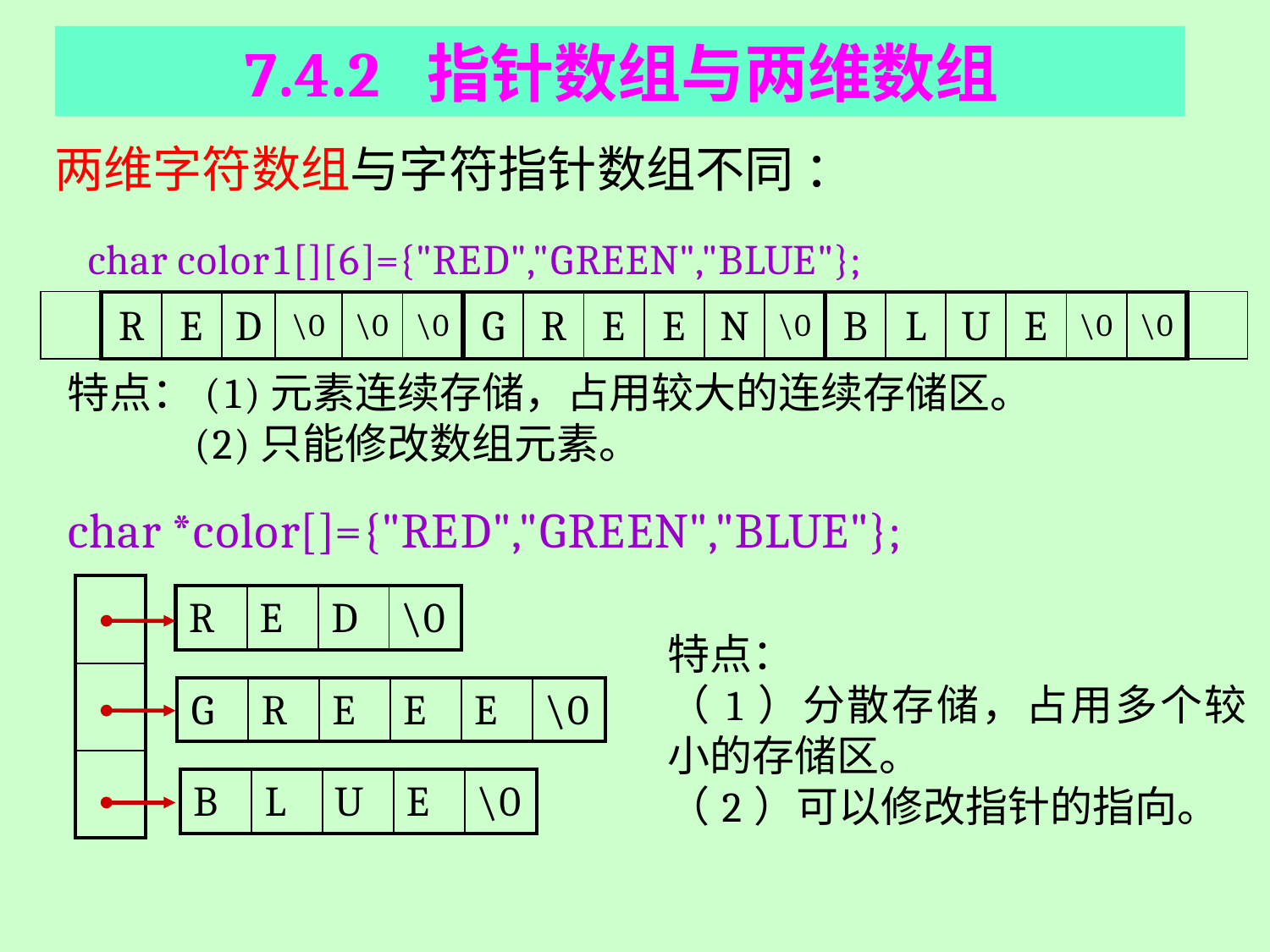

7.4.2  指针数组与两维数组
两维字符数组与字符指针数组不同 ：
char color1[][6]={"RED","GREEN","BLUE"};
|  | R | E | D | \0 | \0 | \0 | G | R | E | E | N | \0 | B | L | U | E | \0 | \0 |  |
| --- | --- | --- | --- | --- | --- | --- | --- | --- | --- | --- | --- | --- | --- | --- | --- | --- | --- | --- | --- |
特点：(1)元素连续存储，占用较大的连续存储区。
	(2)只能修改数组元素。
char *color[]={"RED","GREEN","BLUE"};
|  |
| --- |
|  |
|  |
| R | E | D | \0 |
| --- | --- | --- | --- |

特点：
（1）分散存储，占用多个较小的存储区。
（2）可以修改指针的指向。
| G | R | E | E | E | \0 |
| --- | --- | --- | --- | --- | --- |

| B | L | U | E | \0 |
| --- | --- | --- | --- | --- |